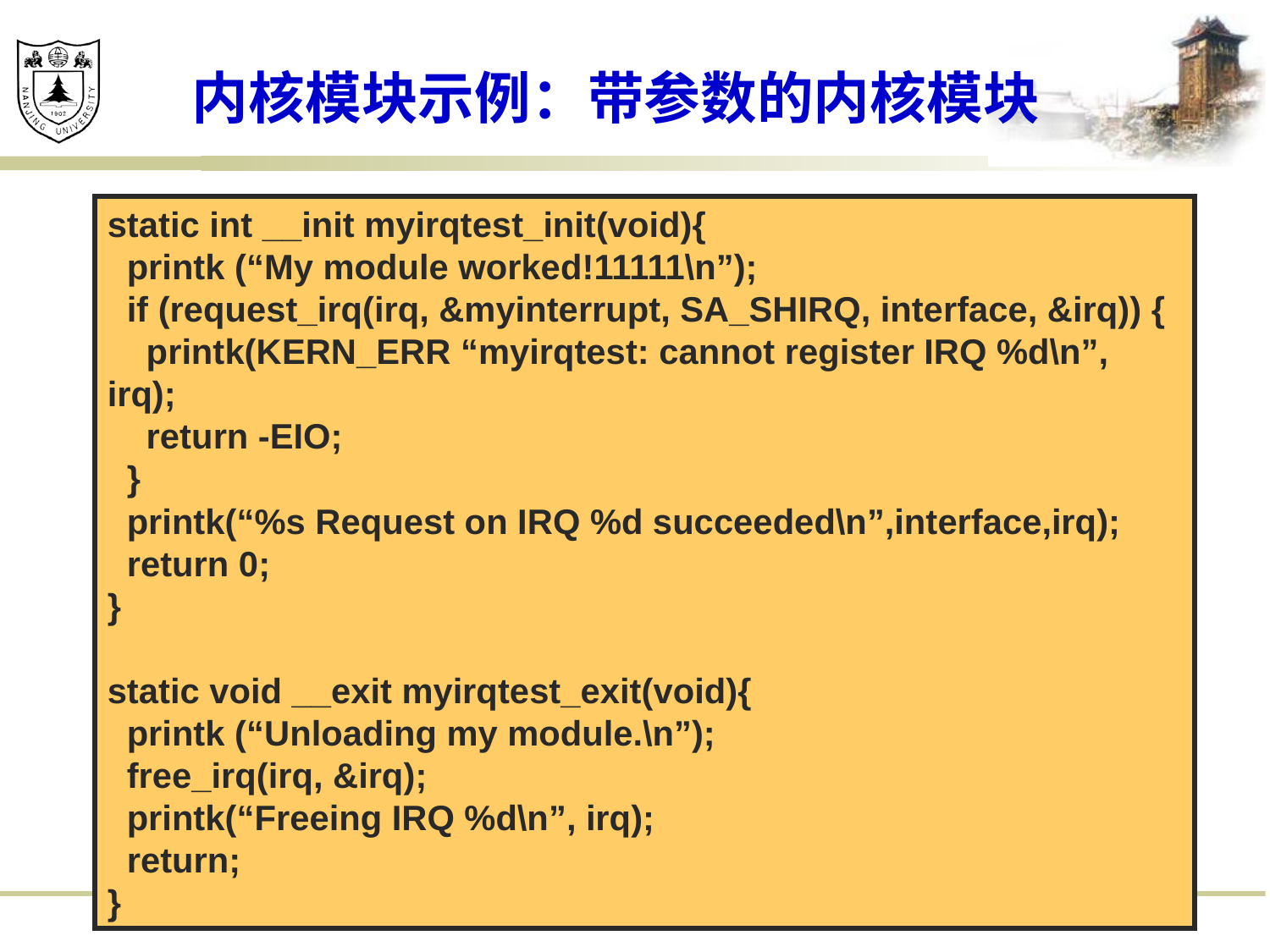

# 内核模块示例：带参数的内核模块

static int __init myirqtest_init(void){
  printk (“My module worked!11111\n”);
  if (request_irq(irq, &myinterrupt, SA_SHIRQ, interface, &irq)) {
    printk(KERN_ERR “myirqtest: cannot register IRQ %d\n”, irq);
    return -EIO;
  }
  printk(“%s Request on IRQ %d succeeded\n”,interface,irq);
  return 0;
}
static void __exit myirqtest_exit(void){
  printk (“Unloading my module.\n”);
  free_irq(irq, &irq);
  printk(“Freeing IRQ %d\n”, irq);
  return;
}
151